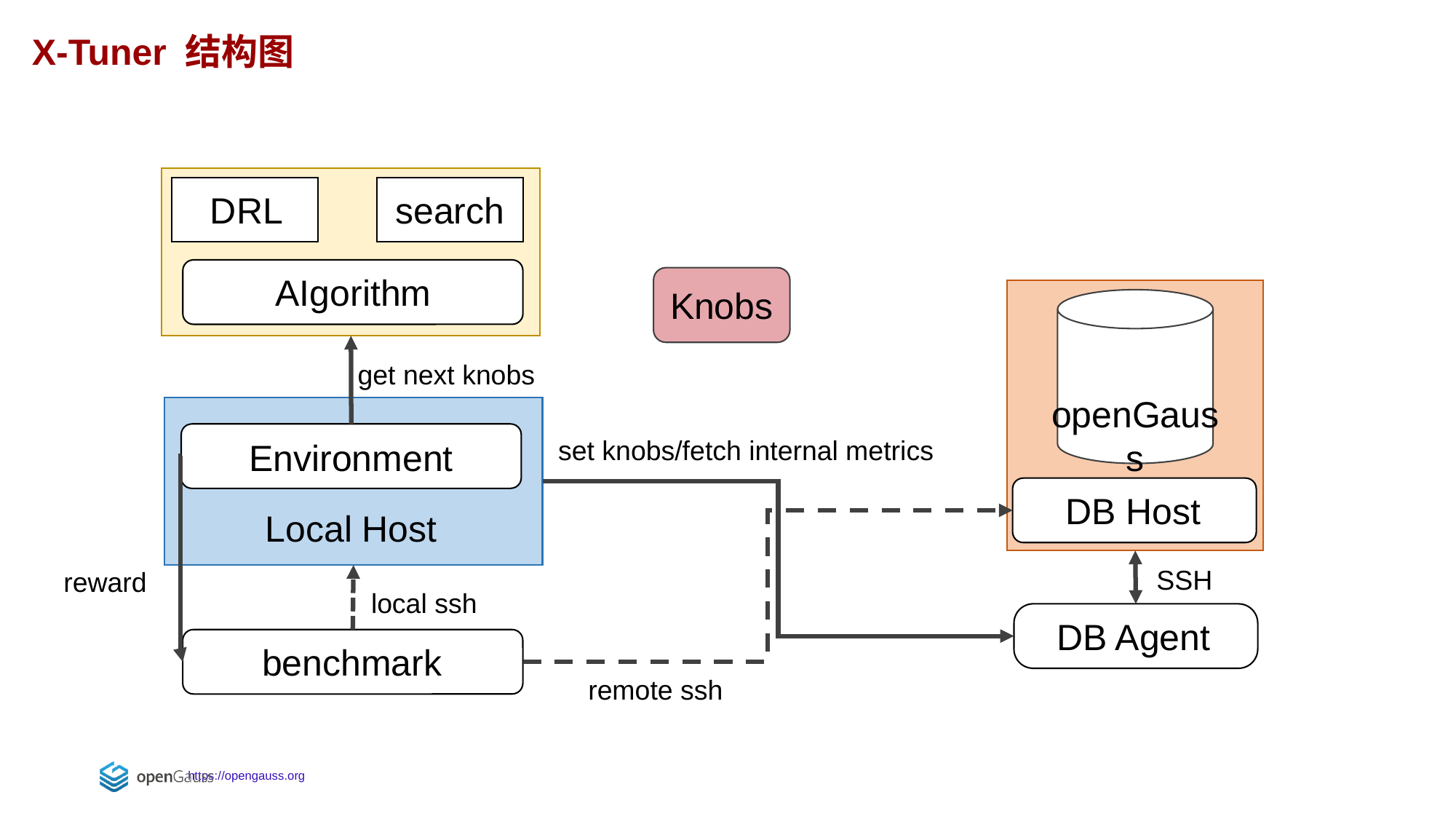

X-Tuner 结构图

DRL
search

AIgorithm

Knobs

get next knobs
openGauss

set knobs/fetch internal metrics
Environment

DB Host
Local Host
SSH
reward
local ssh

DB Agent

benchmark
remote ssh